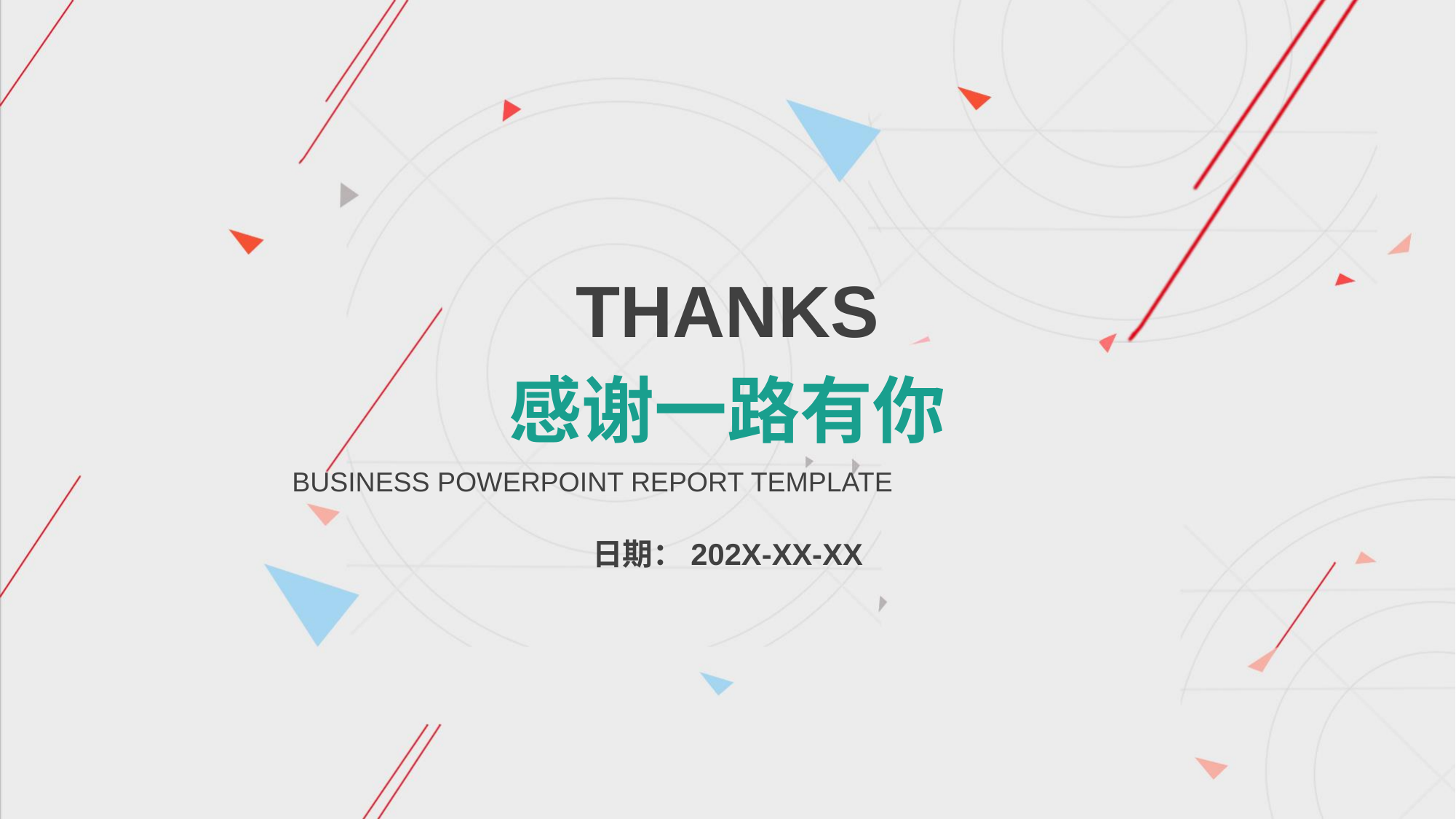

THANKS
感谢一路有你
BUSINESS POWERPOINT REPORT TEMPLATE
日期：202X-XX-XX